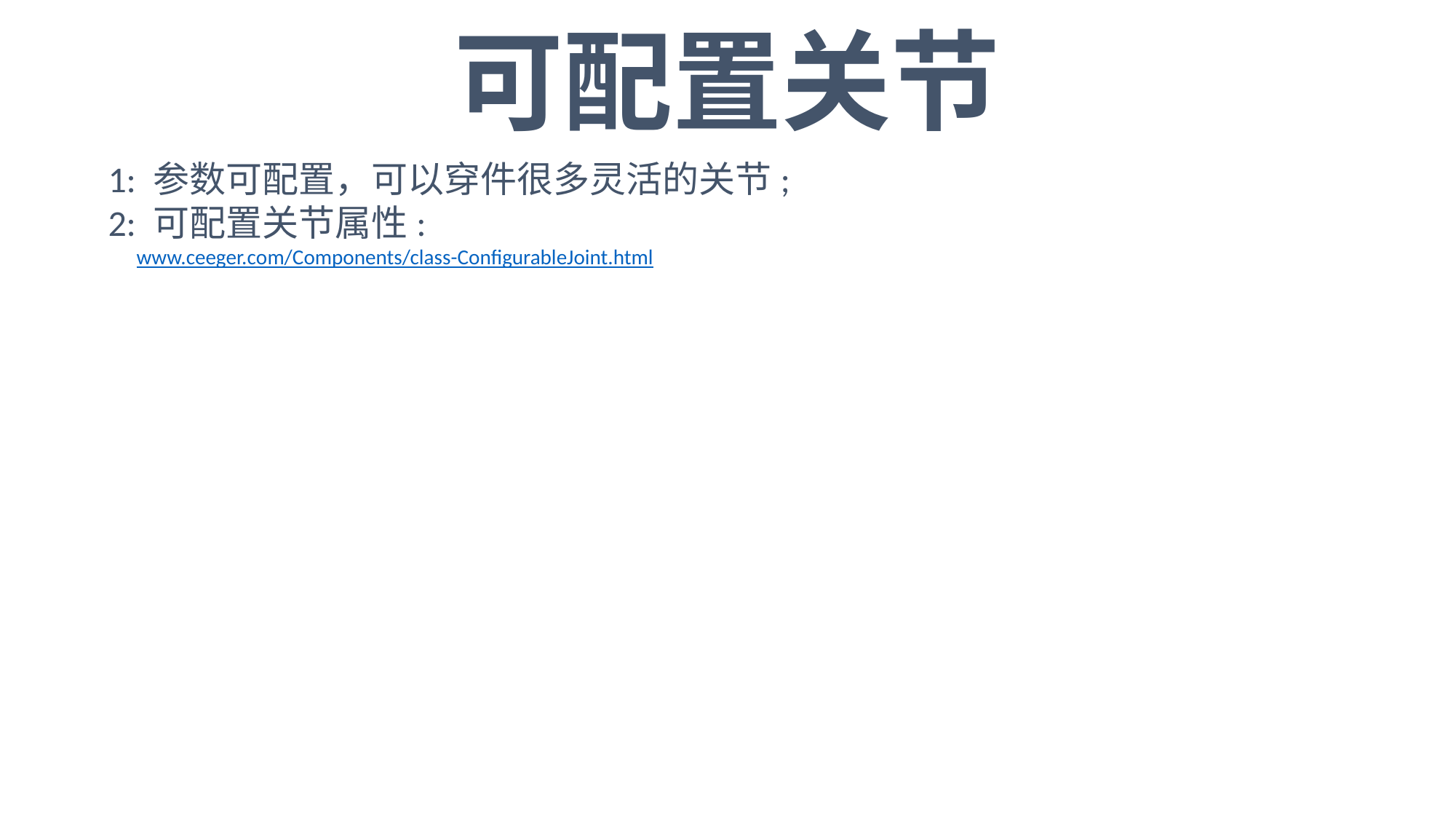

可配置关节
1: 参数可配置，可以穿件很多灵活的关节;
2: 可配置关节属性:
      www.ceeger.com/Components/class-ConfigurableJoint.html
10